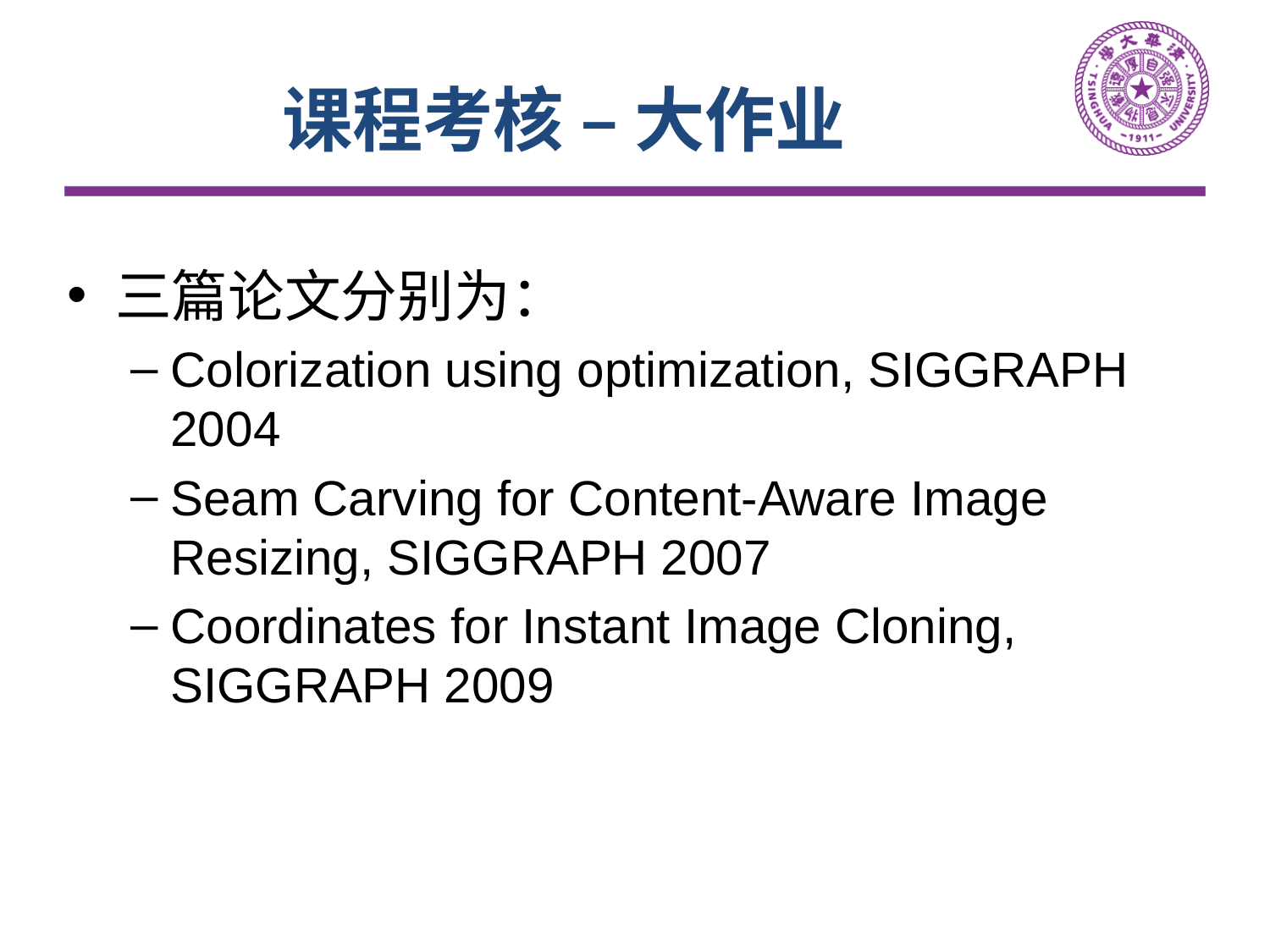

课程考核 – 大作业
三篇论文分别为：
Colorization using optimization, SIGGRAPH 2004
Seam Carving for Content-Aware Image Resizing, SIGGRAPH 2007
Coordinates for Instant Image Cloning, SIGGRAPH 2009